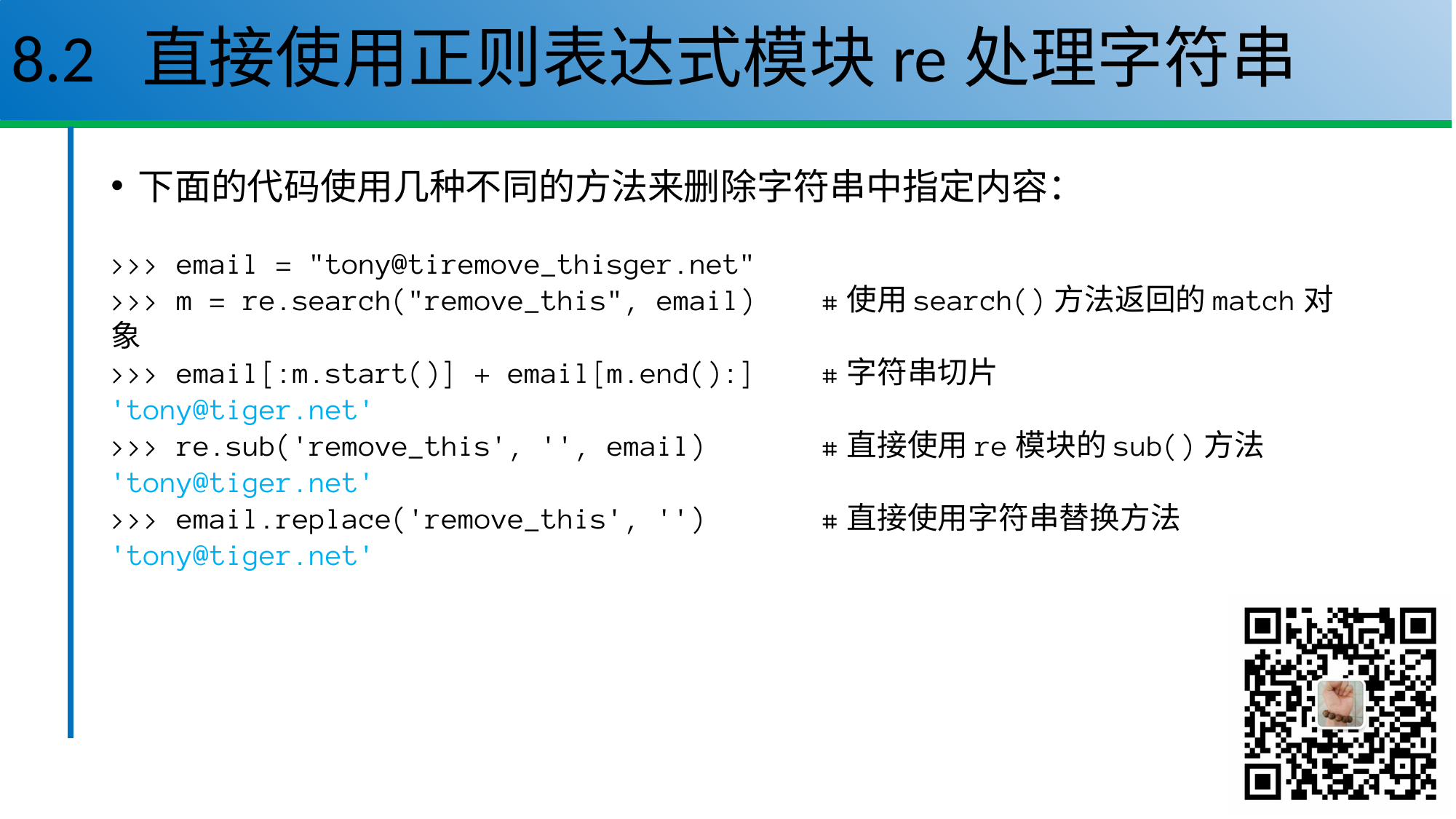

# 8.2  直接使用正则表达式模块re处理字符串
下面的代码使用几种不同的方法来删除字符串中指定内容：

>>> email = "tony@tiremove_thisger.net"
>>> m = re.search("remove_this", email)    #使用search()方法返回的match对象
>>> email[:m.start()] + email[m.end():]    #字符串切片
'tony@tiger.net'
>>> re.sub('remove_this', '', email)       #直接使用re模块的sub()方法
'tony@tiger.net'
>>> email.replace('remove_this', '')       #直接使用字符串替换方法
'tony@tiger.net'
20